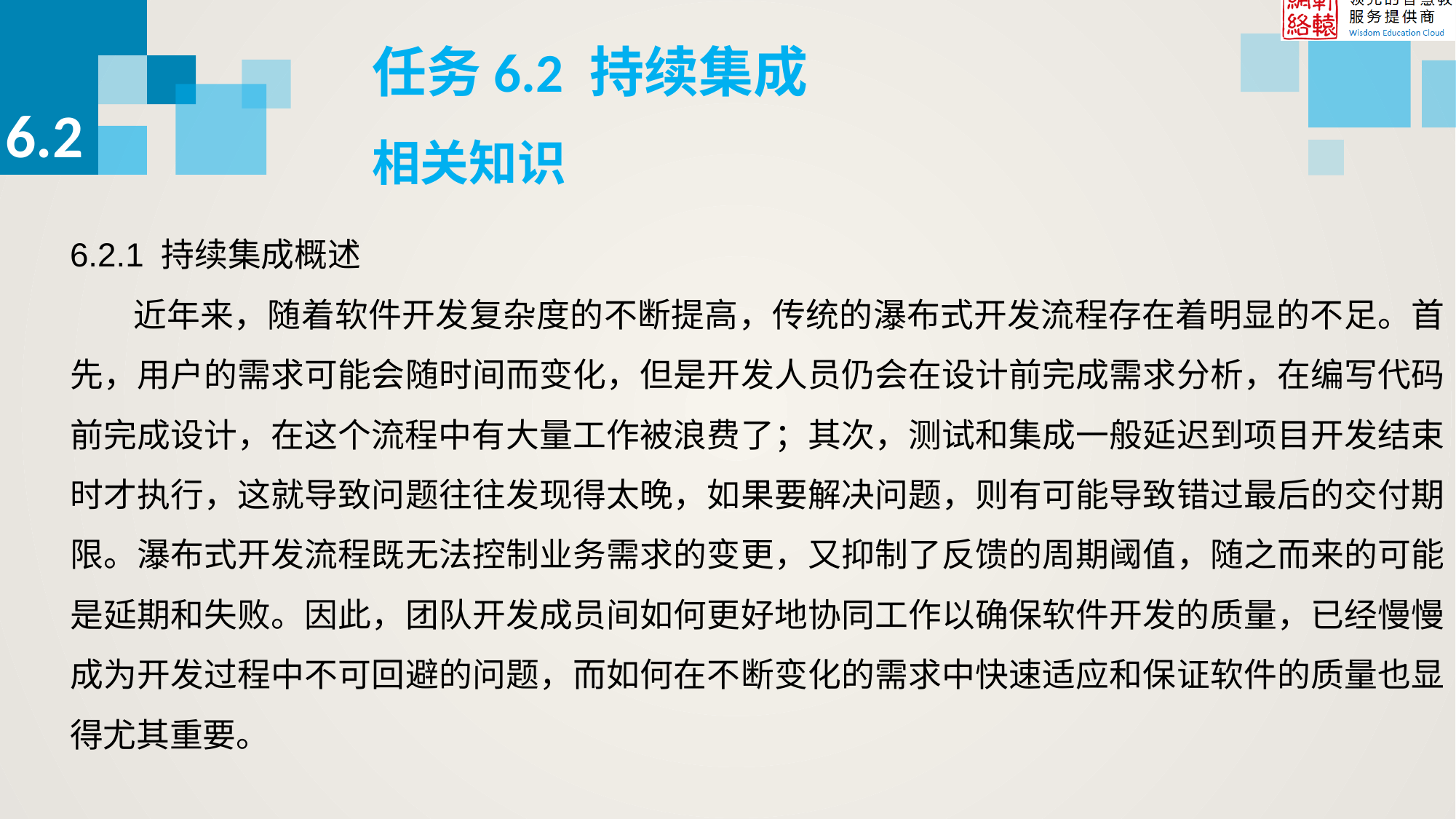

任务6.2 持续集成
6.2
相关知识
6.2.1 持续集成概述
       近年来，随着软件开发复杂度的不断提高，传统的瀑布式开发流程存在着明显的不足。首先，用户的需求可能会随时间而变化，但是开发人员仍会在设计前完成需求分析，在编写代码前完成设计，在这个流程中有大量工作被浪费了；其次，测试和集成一般延迟到项目开发结束时才执行，这就导致问题往往发现得太晚，如果要解决问题，则有可能导致错过最后的交付期限。瀑布式开发流程既无法控制业务需求的变更，又抑制了反馈的周期阈值，随之而来的可能是延期和失败。因此，团队开发成员间如何更好地协同工作以确保软件开发的质量，已经慢慢成为开发过程中不可回避的问题，而如何在不断变化的需求中快速适应和保证软件的质量也显得尤其重要。